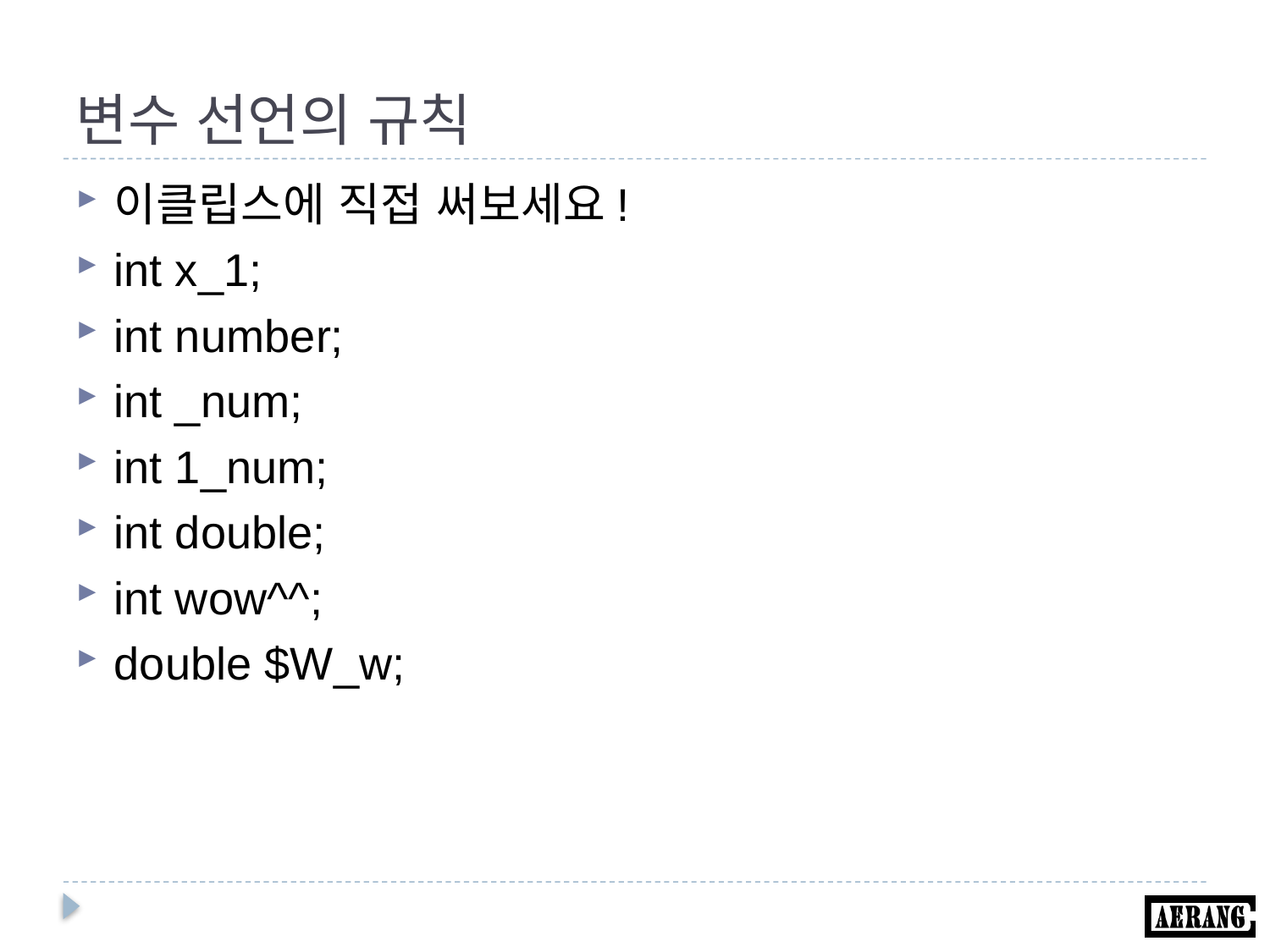

# 변수 선언의 규칙
이클립스에 직접 써보세요!
int x_1;
int number;
int _num;
int 1_num;
int double;
int wow^^;
double $W_w;